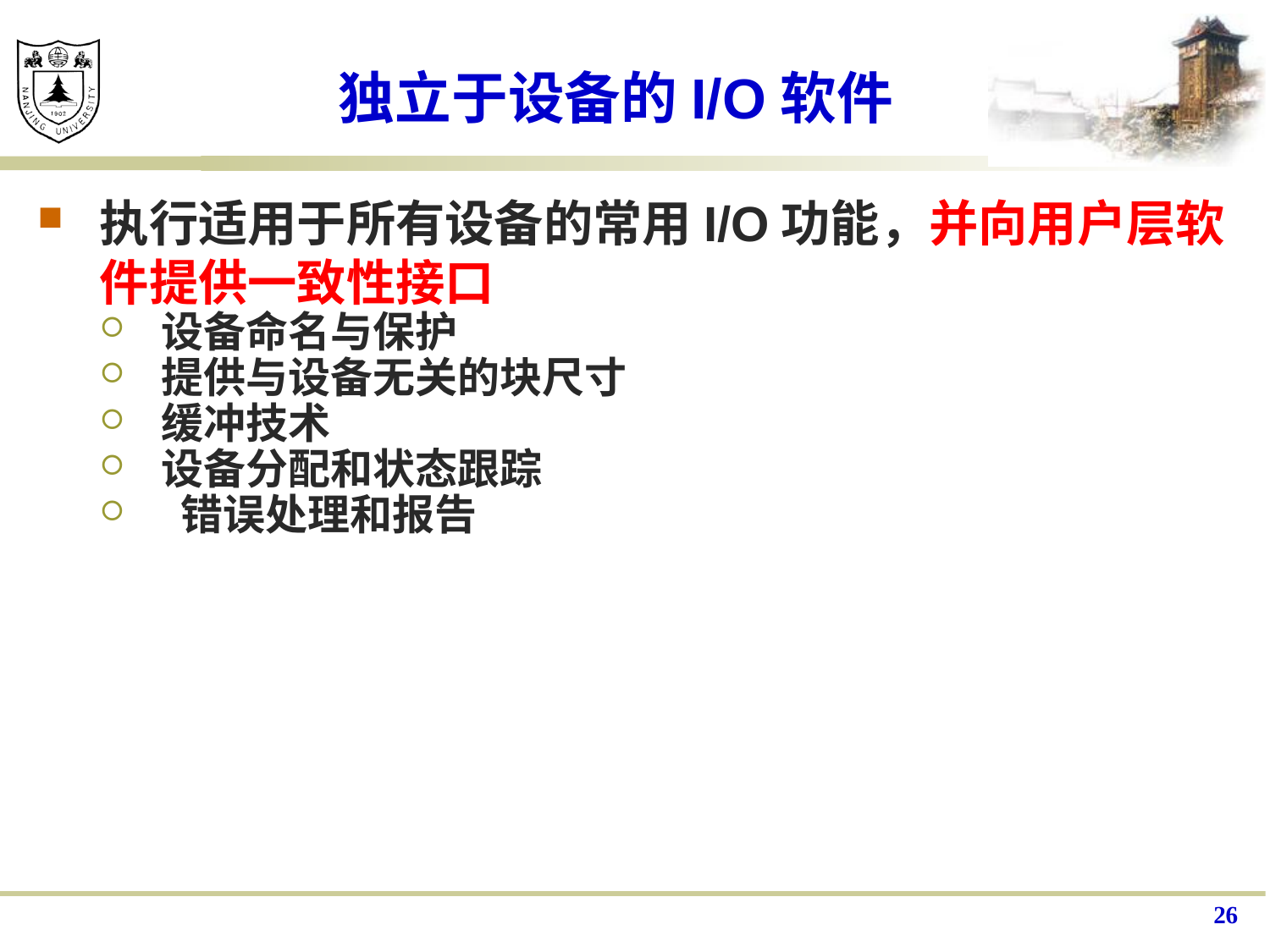

# 独立于设备的I/O软件
执行适用于所有设备的常用I/O功能，并向用户层软件提供一致性接口
设备命名与保护
提供与设备无关的块尺寸
缓冲技术
设备分配和状态跟踪
 错误处理和报告

26